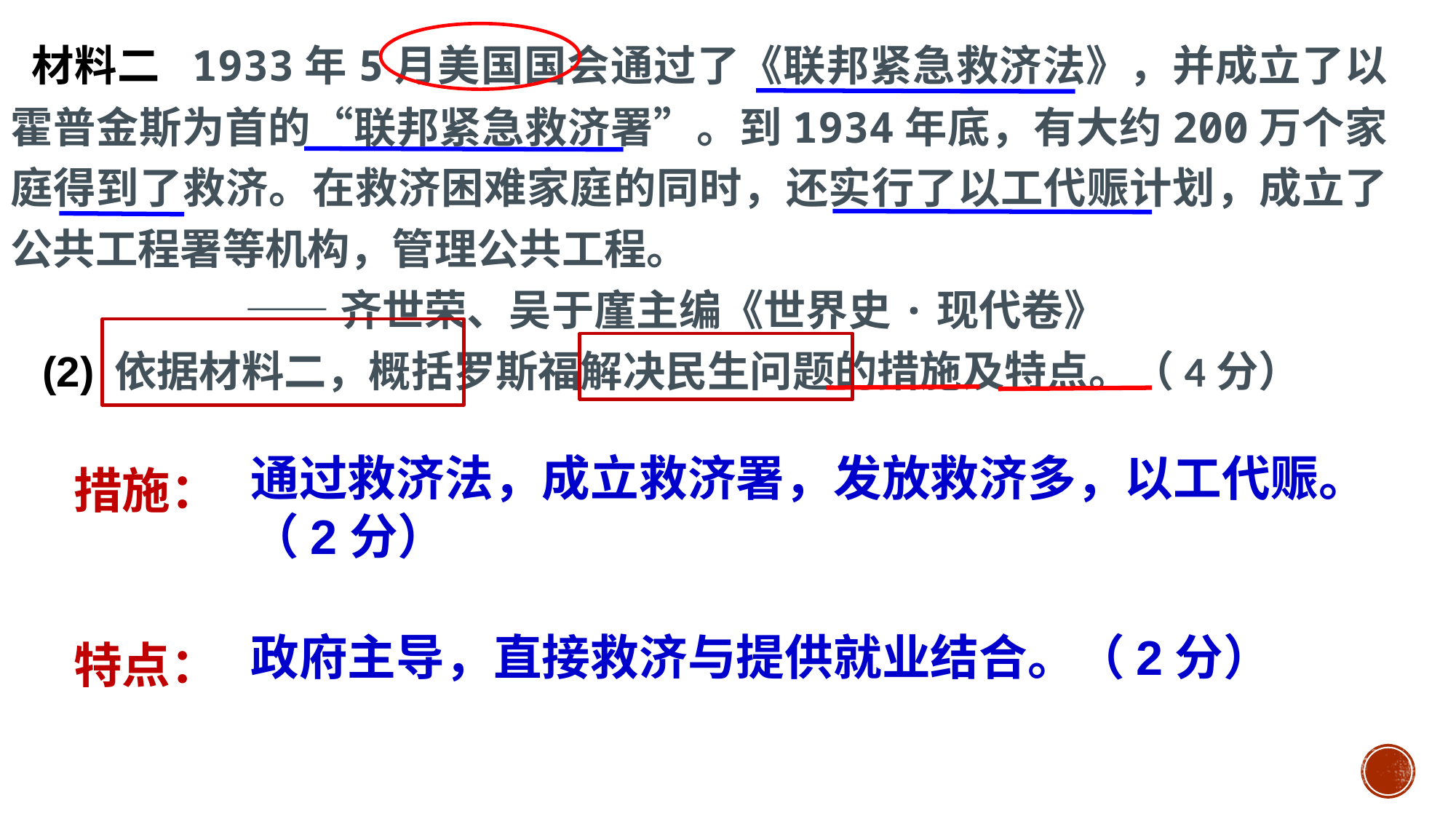

材料二  1933年5月美国国会通过了《联邦紧急救济法》，并成立了以霍普金斯为首的“联邦紧急救济署”。到1934年底，有大约200万个家庭得到了救济。在救济困难家庭的同时，还实行了以工代赈计划，成立了公共工程署等机构，管理公共工程。
                     ——齐世荣、吴于廑主编《世界史·现代卷》
(2) 依据材料二，概括罗斯福解决民生问题的措施及特点。（4分）

措施：

特点：
通过救济法，成立救济署，发放救济多，以工代赈。（2分）
政府主导，直接救济与提供就业结合。（2分）